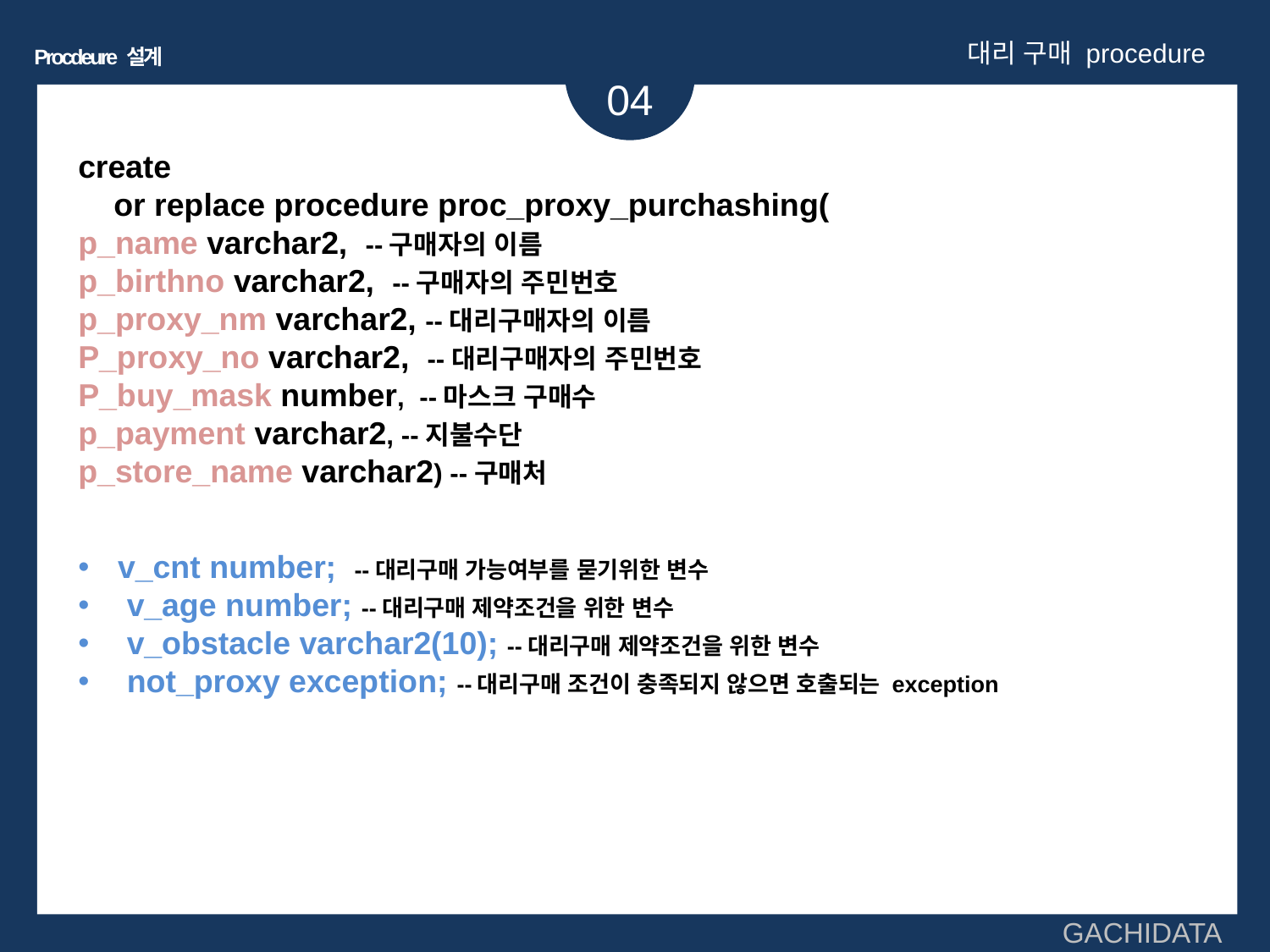

대리 구매 procedure
Procdeure 설계
04

create
    or replace procedure proc_proxy_purchashing(
p_name varchar2,  --구매자의 이름
p_birthno varchar2,  --구매자의 주민번호
p_proxy_nm varchar2, --대리구매자의 이름
P_proxy_no varchar2,  --대리구매자의 주민번호
P_buy_mask number,  --마스크 구매수
p_payment varchar2, --지불수단
p_store_name varchar2) --구매처
v_cnt number;  --대리구매 가능여부를 묻기위한 변수
 v_age number; --대리구매 제약조건을 위한 변수
 v_obstacle varchar2(10); --대리구매 제약조건을 위한 변수
 not_proxy exception; --대리구매 조건이 충족되지 않으면 호출되는 exception
GACHIDATA